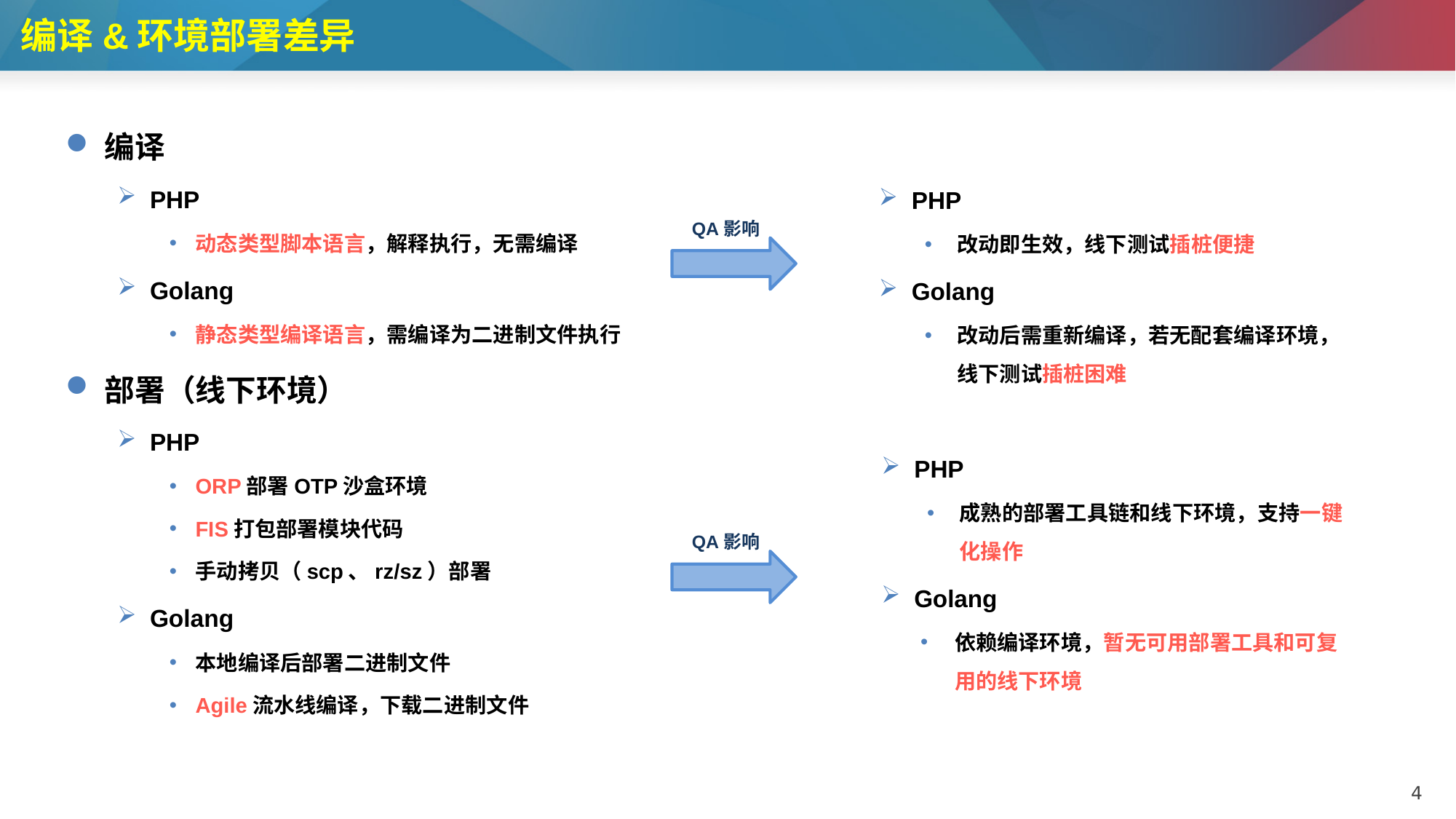

# 编译&环境部署差异
编译
PHP
动态类型脚本语言，解释执行，无需编译
Golang
静态类型编译语言，需编译为二进制文件执行
部署（线下环境）
PHP
ORP部署OTP沙盒环境
FIS打包部署模块代码
手动拷贝（scp、rz/sz）部署
Golang
本地编译后部署二进制文件
Agile流水线编译，下载二进制文件
PHP
改动即生效，线下测试插桩便捷
Golang
改动后需重新编译，若无配套编译环境，线下测试插桩困难
QA影响

PHP
成熟的部署工具链和线下环境，支持一键化操作
Golang
依赖编译环境，暂无可用部署工具和可复用的线下环境
QA影响